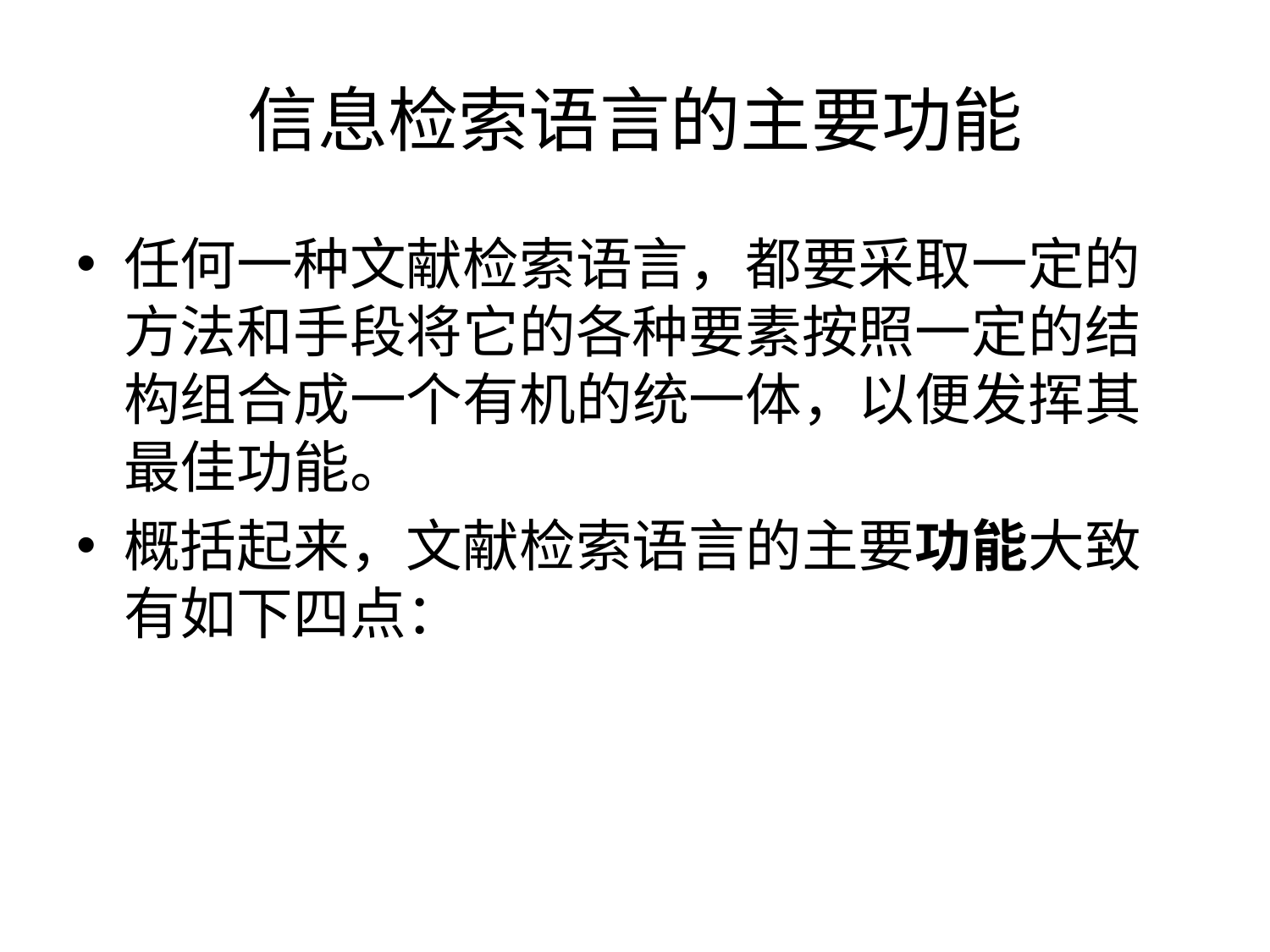

# 信息检索语言的主要功能
任何一种文献检索语言，都要采取一定的方法和手段将它的各种要素按照一定的结构组合成一个有机的统一体，以便发挥其最佳功能。
概括起来，文献检索语言的主要功能大致有如下四点：